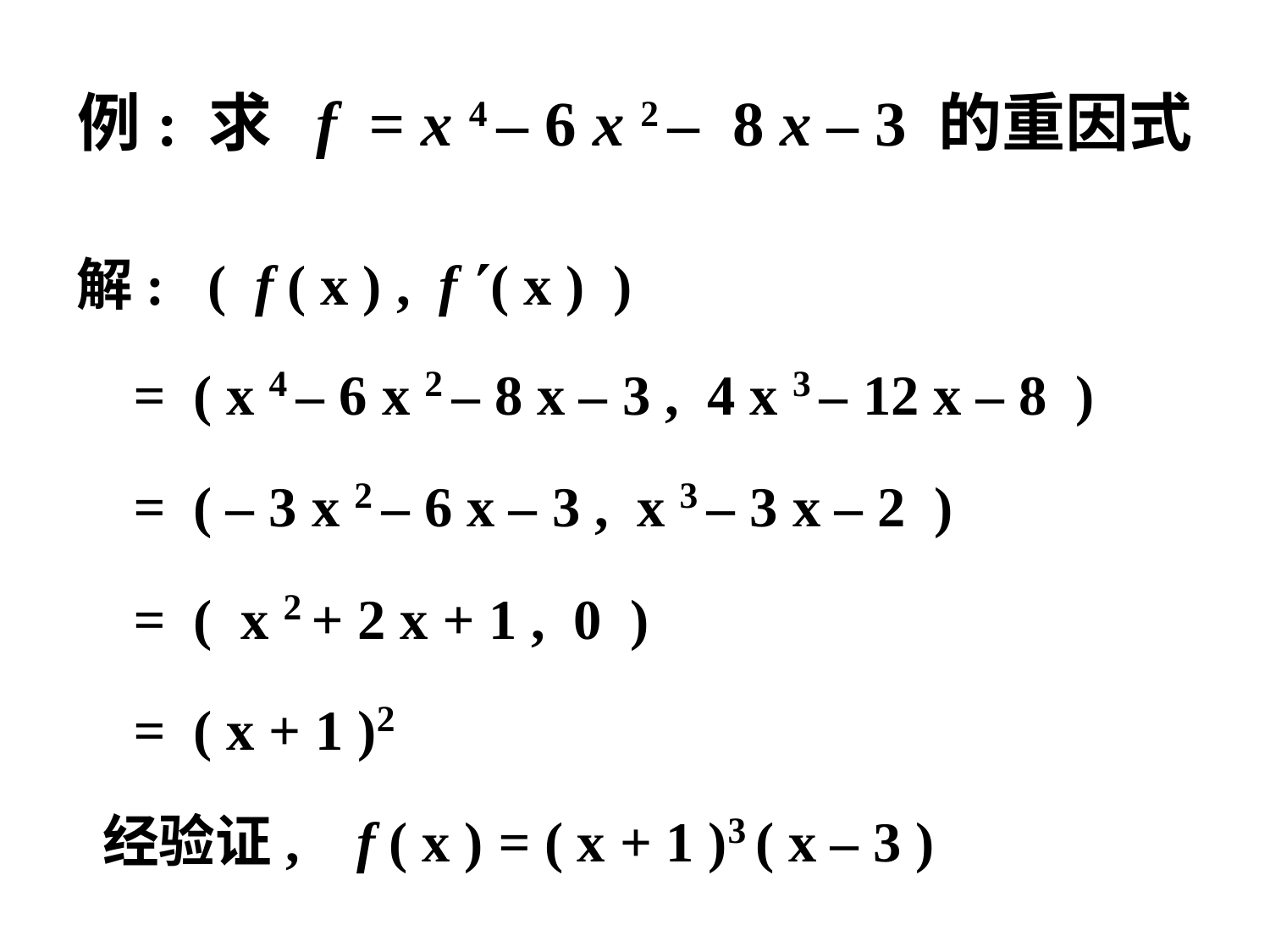

例: 求  f  = x 4 – 6 x 2 –  8 x – 3 的重因式
解:   (  f ( x ) ,  f ′( x )  )
    =  ( x 4 – 6 x 2 – 8 x – 3 ,  4 x 3 – 12 x – 8  )
    =  ( – 3 x 2 – 6 x – 3 ,  x 3 – 3 x – 2  )
    =  (  x 2 + 2 x + 1 ,  0  )
    =  ( x + 1 )2
 经验证,    f ( x ) = ( x + 1 )3 ( x – 3 )